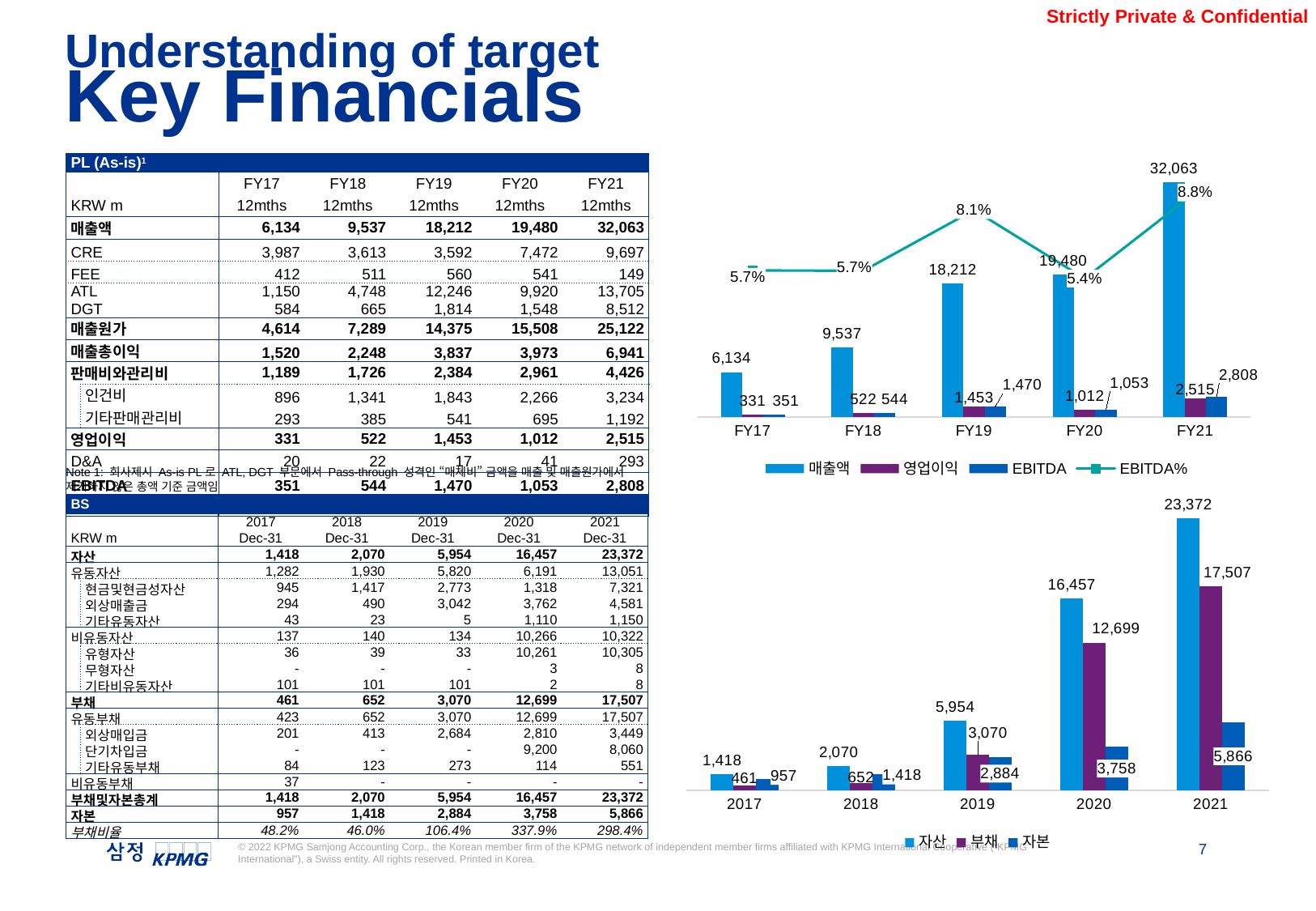

Understanding of target
Key Financials
| PL (As-is)1 |  |  |  |  |  |  |  |
| --- | --- | --- | --- | --- | --- | --- | --- |
|  |  |  | FY17 | FY18 | FY19 | FY20 | FY21 |
| KRW m |  |  | 12mths | 12mths | 12mths | 12mths | 12mths |
| 매출액 |  |  | 6,134 | 9,537 | 18,212 | 19,480 | 32,063 |
| CRE |  |  | 3,987 | 3,613 | 3,592 | 7,472 | 9,697 |
| FEE |  |  | 412 | 511 | 560 | 541 | 149 |
| ATL | ATL |  | 1,150 | 4,748 | 12,246 | 9,920 | 13,705 |
| DGT | DGT |  | 584 | 665 | 1,814 | 1,548 | 8,512 |
| 매출원가 |  |  | 4,614 | 7,289 | 14,375 | 15,508 | 25,122 |
| 매출총이익 |  |  | 1,520 | 2,248 | 3,837 | 3,973 | 6,941 |
| 판매비와관리비 |  |  | 1,189 | 1,726 | 2,384 | 2,961 | 4,426 |
|  | 인건비 |  | 896 | 1,341 | 1,843 | 2,266 | 3,234 |
|  | 기타판매관리비 |  | 293 | 385 | 541 | 695 | 1,192 |
| 영업이익 |  |  | 331 | 522 | 1,453 | 1,012 | 2,515 |
| D&A |  |  | 20 | 22 | 17 | 41 | 293 |
| EBITDA |  |  | 351 | 544 | 1,470 | 1,053 | 2,808 |
| EBITDA% |  |  | 5.7% | 5.7% | 8.1% | 5.4% | 8.8% |

### Chart

| Category | 매출액 | 영업이익 | EBITDA | EBITDA% |
|---|---|---|---|---|
| FY17 | 6133.877957 | 330.78969099999995 | 350.78969099999995 | 0.057188893137281566 |
| FY18 | 9537.006038 | 522.2880569999998 | 544.2880569999998 | 0.057071166237212756 |
| FY19 | 18211.875982 | 1453.258200000002 | 1470.258200000002 | 0.08073073863742292 |
| FY20 | 19480.282255 | 1011.631481999997 | 1052.631481999997 | 0.05403574076704245 |
| FY21 | 32062.752902999997 | 2515.0 | 2808.0 | 0.08757825656752218 |
Note 1: 회사제시 As-is PL로 ATL, DGT 부문에서 Pass-through 성격인 “매체비” 금액을 매출 및 매출원가에서 제거하지 않은 총액 기준 금액임

### Chart

| Category | 자산 | 부채 | 자본 |
|---|---|---|---|
| 2017 | 1418.0 | 461.0 | 957.0 |
| 2018 | 2070.0 | 652.0 | 1418.0 |
| 2019 | 5954.0 | 3070.0 | 2884.0 |
| 2020 | 16457.0 | 12699.0 | 3758.0 |
| 2021 | 23372.0 | 17507.0 | 5866.0 |
| BS |  |  |  |  |  |  |  |
| --- | --- | --- | --- | --- | --- | --- | --- |
|  |  |  | 2017 | 2018 | 2019 | 2020 | 2021 |
| KRW m |  |  | Dec-31 | Dec-31 | Dec-31 | Dec-31 | Dec-31 |
| 자산 |  |  | 1,418 | 2,070 | 5,954 | 16,457 | 23,372 |
| 유동자산 |  |  | 1,282 | 1,930 | 5,820 | 6,191 | 13,051 |
|  | 현금및현금성자산 |  | 945 | 1,417 | 2,773 | 1,318 | 7,321 |
|  | 외상매출금 |  | 294 | 490 | 3,042 | 3,762 | 4,581 |
|  | 기타유동자산 |  | 43 | 23 | 5 | 1,110 | 1,150 |
| 비유동자산 |  |  | 137 | 140 | 134 | 10,266 | 10,322 |
|  | 유형자산 |  | 36 | 39 | 33 | 10,261 | 10,305 |
|  | 무형자산 |  | - | - | - | 3 | 8 |
|  | 기타비유동자산 |  | 101 | 101 | 101 | 2 | 8 |
| 부채 |  |  | 461 | 652 | 3,070 | 12,699 | 17,507 |
| 유동부채 |  |  | 423 | 652 | 3,070 | 12,699 | 17,507 |
|  | 외상매입금 |  | 201 | 413 | 2,684 | 2,810 | 3,449 |
|  | 단기차입금 |  | - | - | - | 9,200 | 8,060 |
|  | 기타유동부채 |  | 84 | 123 | 273 | 114 | 551 |
| 비유동부채 |  |  | 37 | - | - | - | - |
| 부채및자본총계 |  |  | 1,418 | 2,070 | 5,954 | 16,457 | 23,372 |
| 자본 |  |  | 957 | 1,418 | 2,884 | 3,758 | 5,866 |
| 부채비율 |  |  | 48.2% | 46.0% | 106.4% | 337.9% | 298.4% |